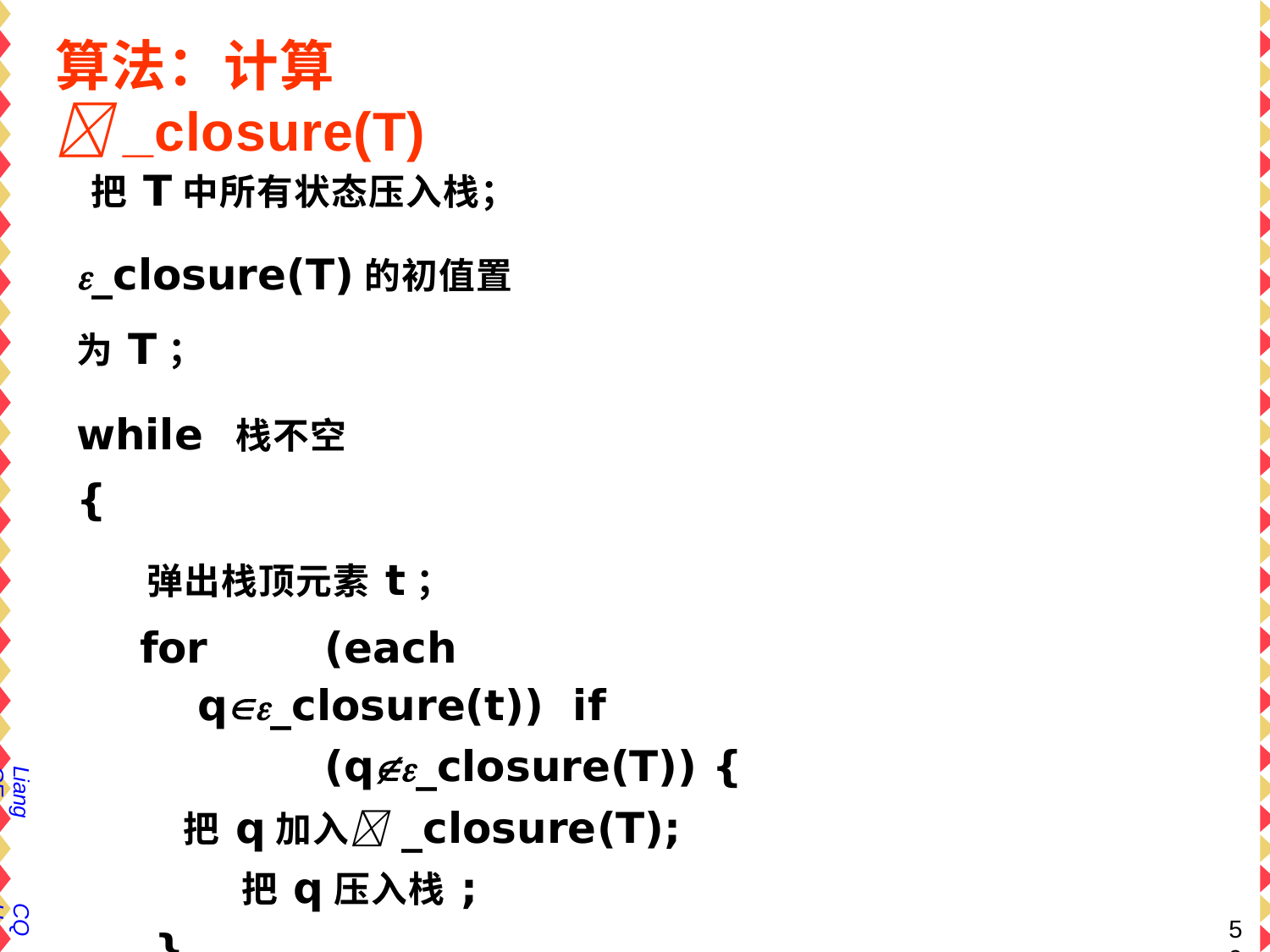

# 算法：计算ε_closure(T)
把T中所有状态压入栈；
ε_closure(T)的初值置为T；
while	栈不空
{
弹出栈顶元素t；
for	(each	q∈ε_closure(t))  if		(q∉ε_closure(T)) {
把q加入ε_closure(T); 把q压入栈;
}
}
Liang GE
CQU
59